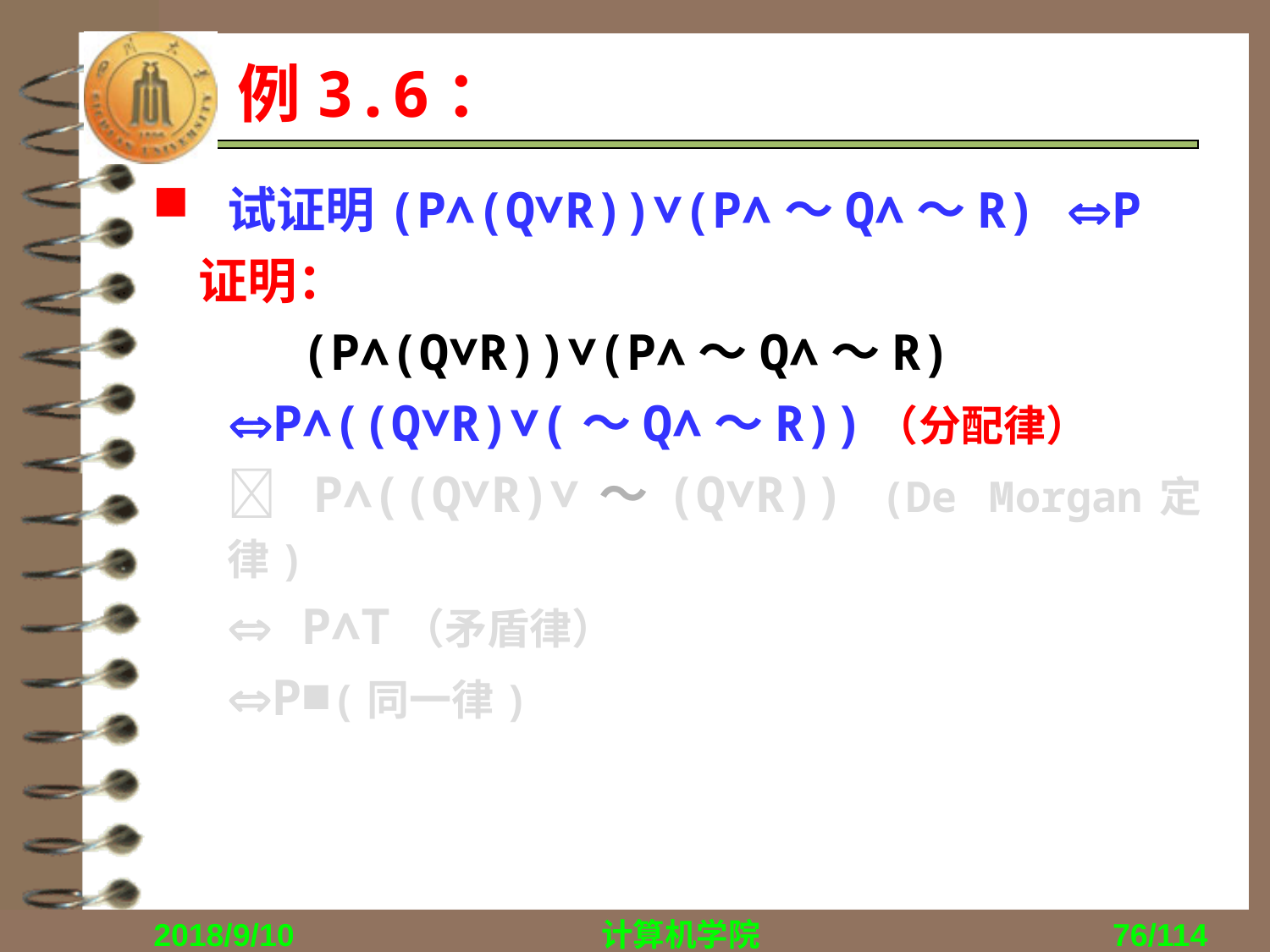

# 例3.6：
试证明(P∧(Q∨R))∨(P∧～Q∧～R) ⇔P
   证明：
     (P∧(Q∨R))∨(P∧～Q∧～R)
      ⇔P∧((Q∨R)∨(～Q∧～R))（分配律）           ⇔ P∧((Q∨R)∨～(Q∨R)) (De Morgan定律)
      ⇔ P∧T（矛盾律）
      ⇔P■(同一律)

2018/9/10
计算机学院
76/114